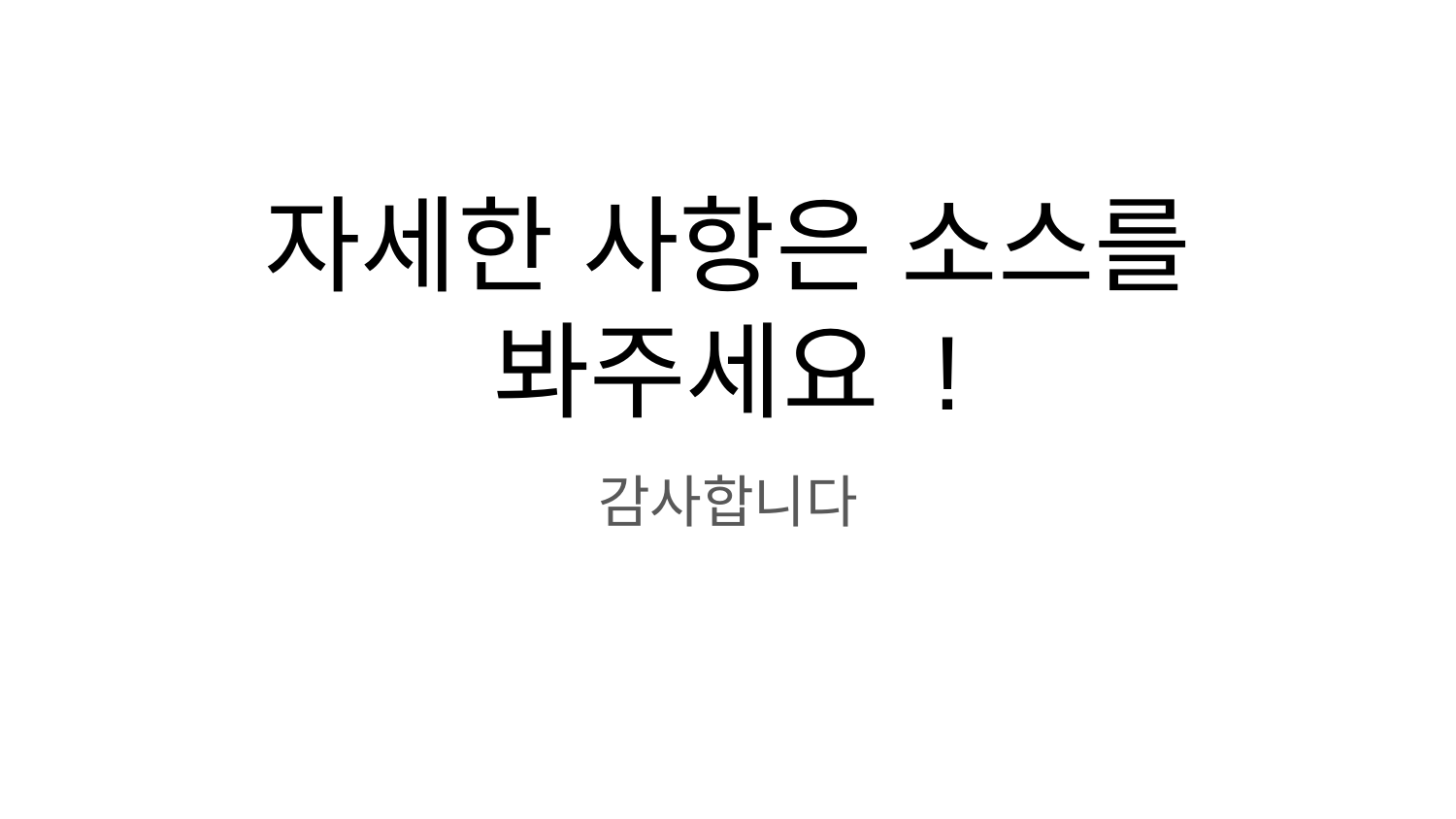

# 자세한 사항은 소스를 봐주세요 !
감사합니다